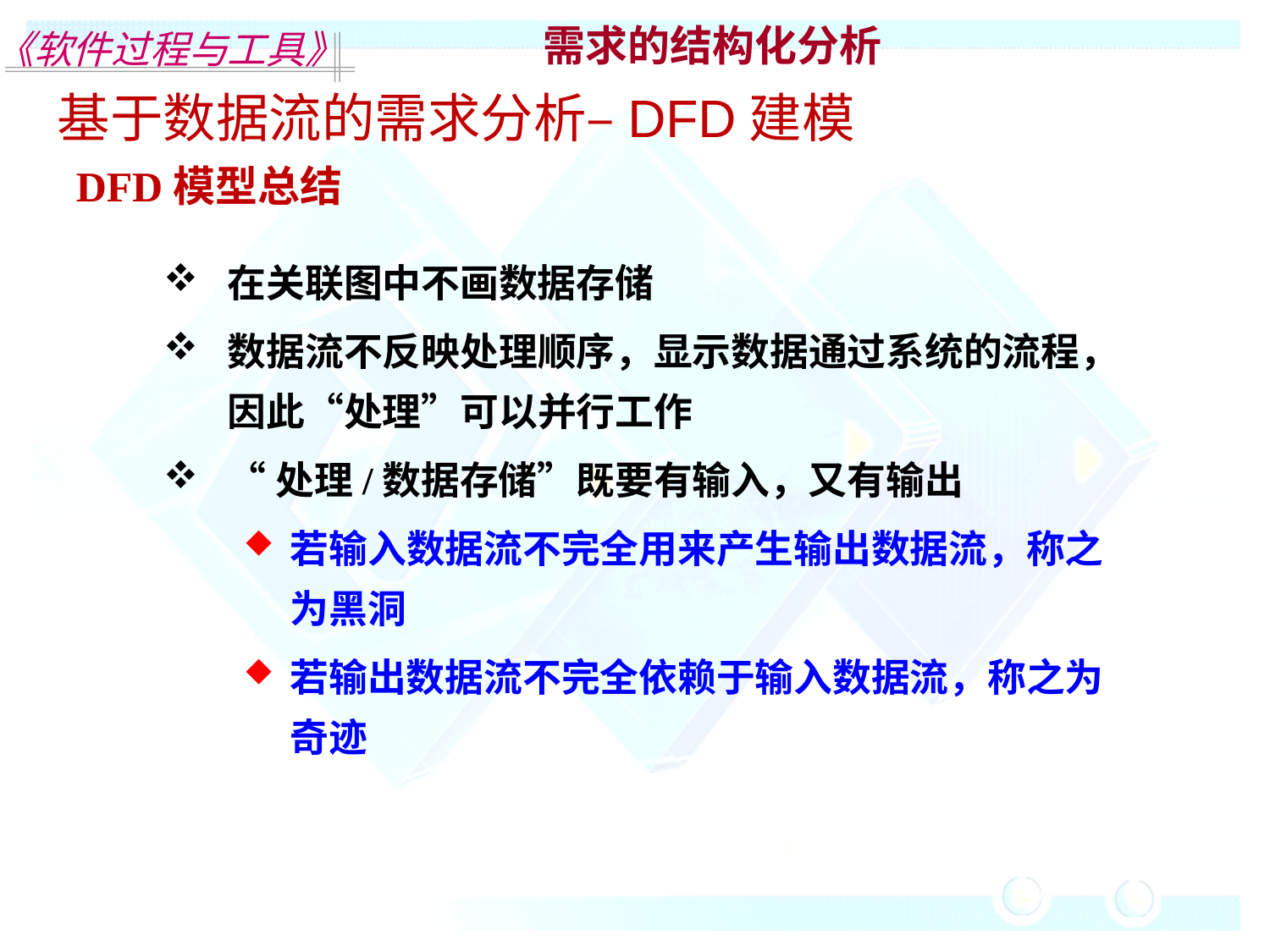

需求的结构化分析
基于数据流的需求分析–DFD建模
DFD模型总结
在关联图中不画数据存储
数据流不反映处理顺序，显示数据通过系统的流程，
因此“处理”可以并行工作
“处理/数据存储”既要有输入，又有输出
若输入数据流不完全用来产生输出数据流，称之为黑洞
若输出数据流不完全依赖于输入数据流，称之为奇迹